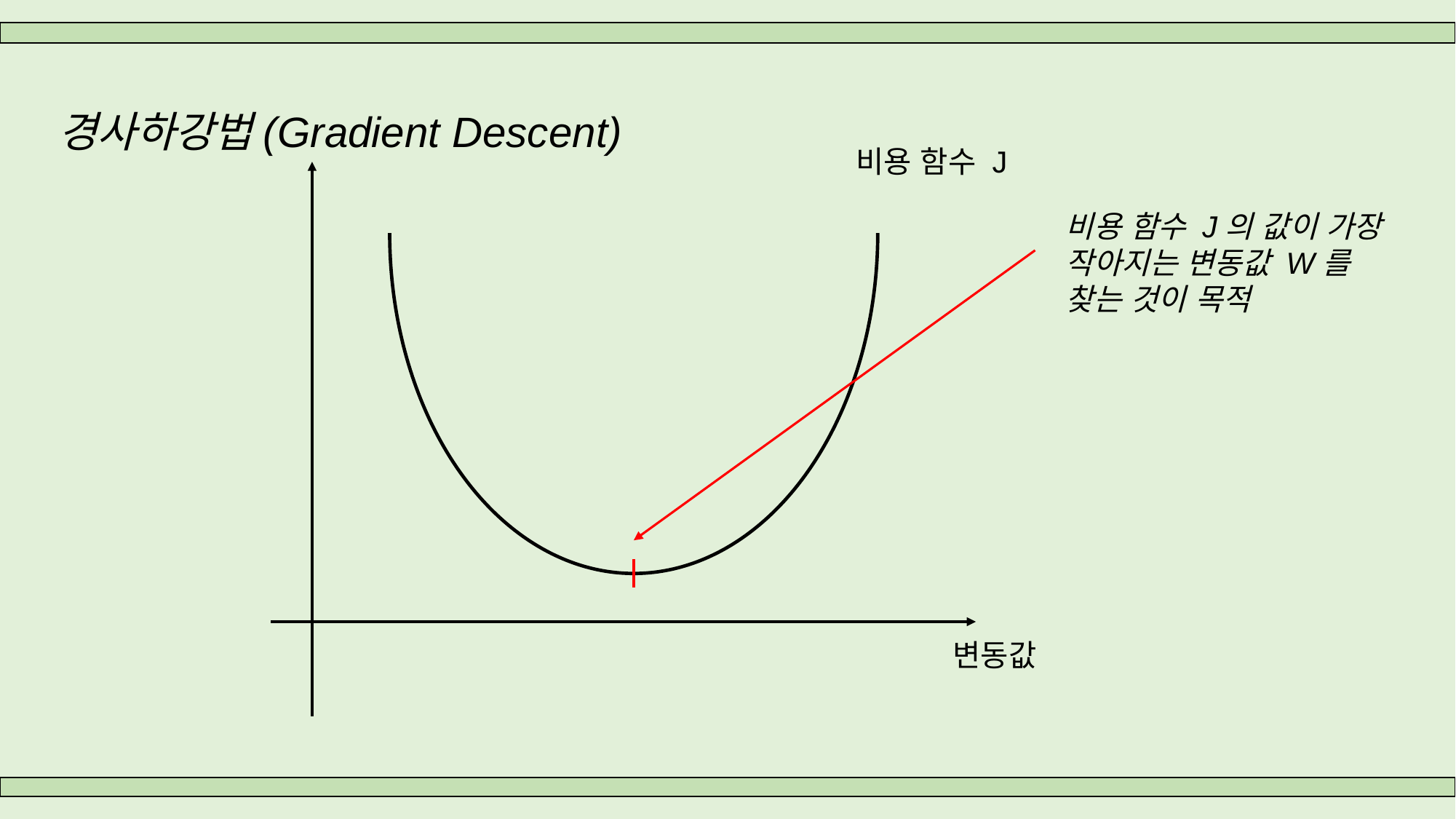

경사하강법(Gradient Descent)
비용 함수 J
비용 함수 J의 값이 가장 작아지는 변동값 W를 찾는 것이 목적
변동값